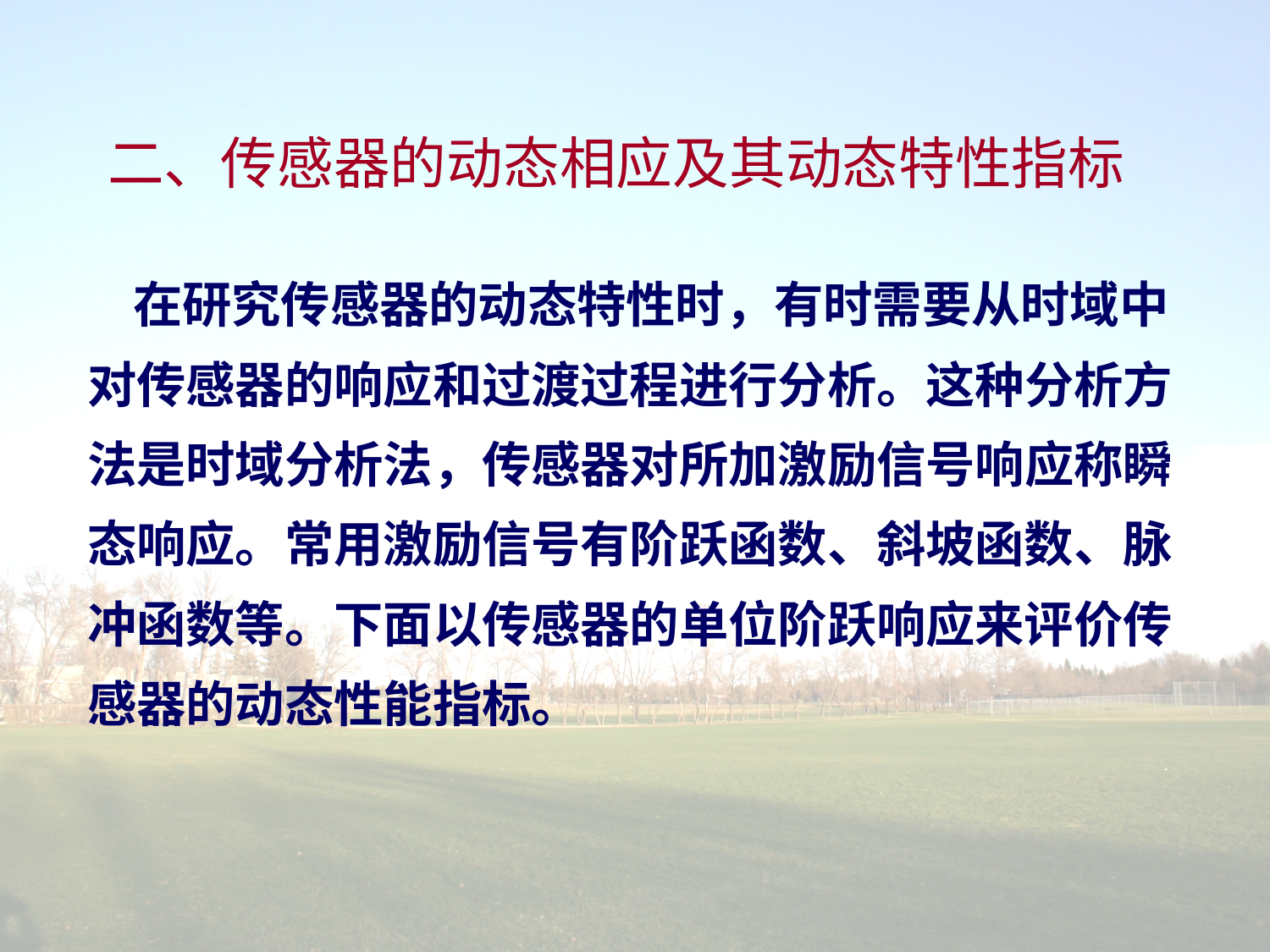

# 二、传感器的动态相应及其动态特性指标
   在研究传感器的动态特性时，有时需要从时域中对传感器的响应和过渡过程进行分析。这种分析方法是时域分析法，传感器对所加激励信号响应称瞬态响应。常用激励信号有阶跃函数、斜坡函数、脉冲函数等。下面以传感器的单位阶跃响应来评价传感器的动态性能指标。